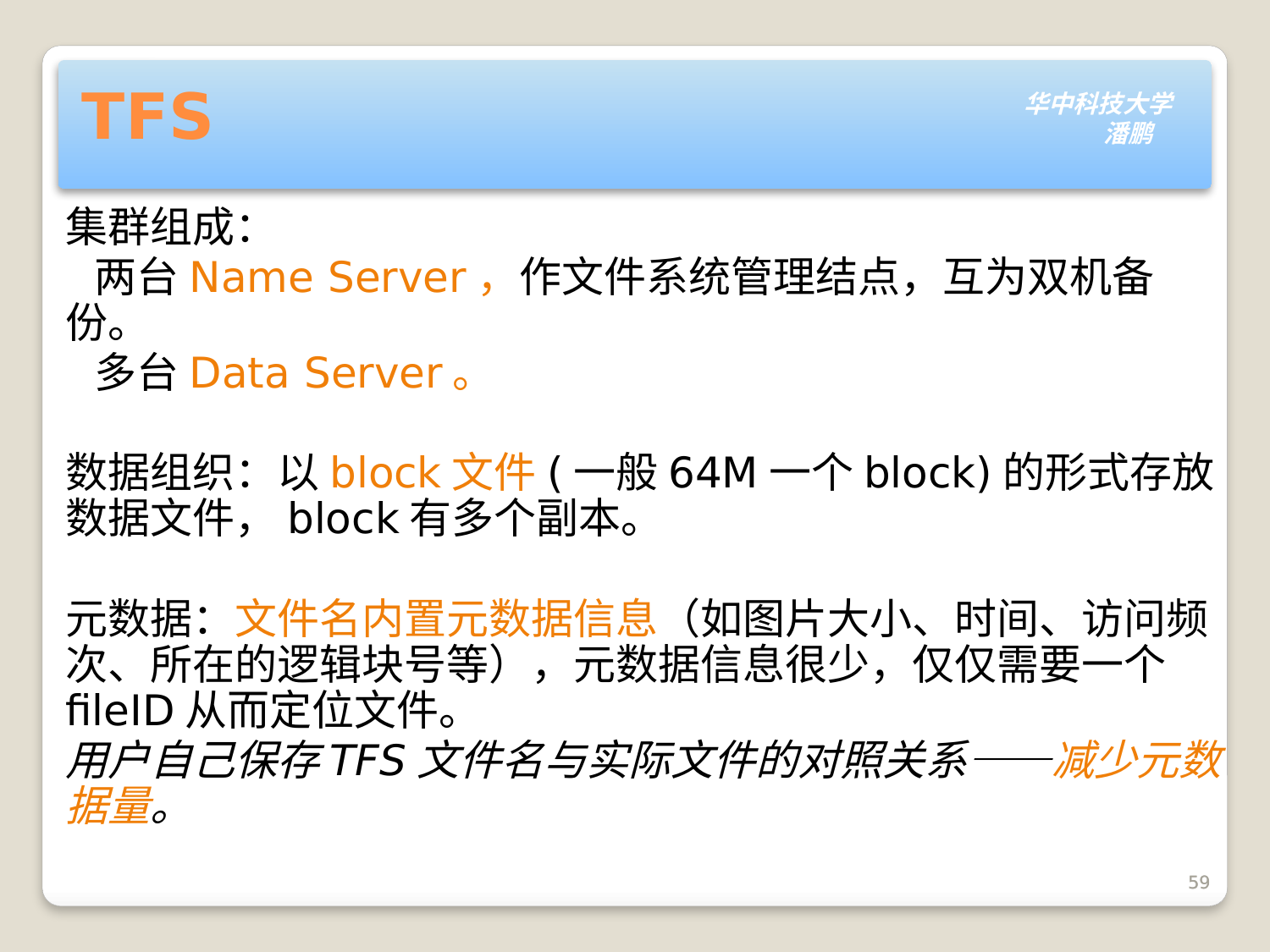

# TFS
集群组成：
  两台Name Server，作文件系统管理结点，互为双机备份。
  多台Data Server。

数据组织：以block文件(一般64M一个block)的形式存放数据文件，block有多个副本。

元数据：文件名内置元数据信息（如图片大小、时间、访问频次、所在的逻辑块号等），元数据信息很少，仅仅需要一个fileID从而定位文件。
用户自己保存TFS文件名与实际文件的对照关系——减少元数据量。
59
59